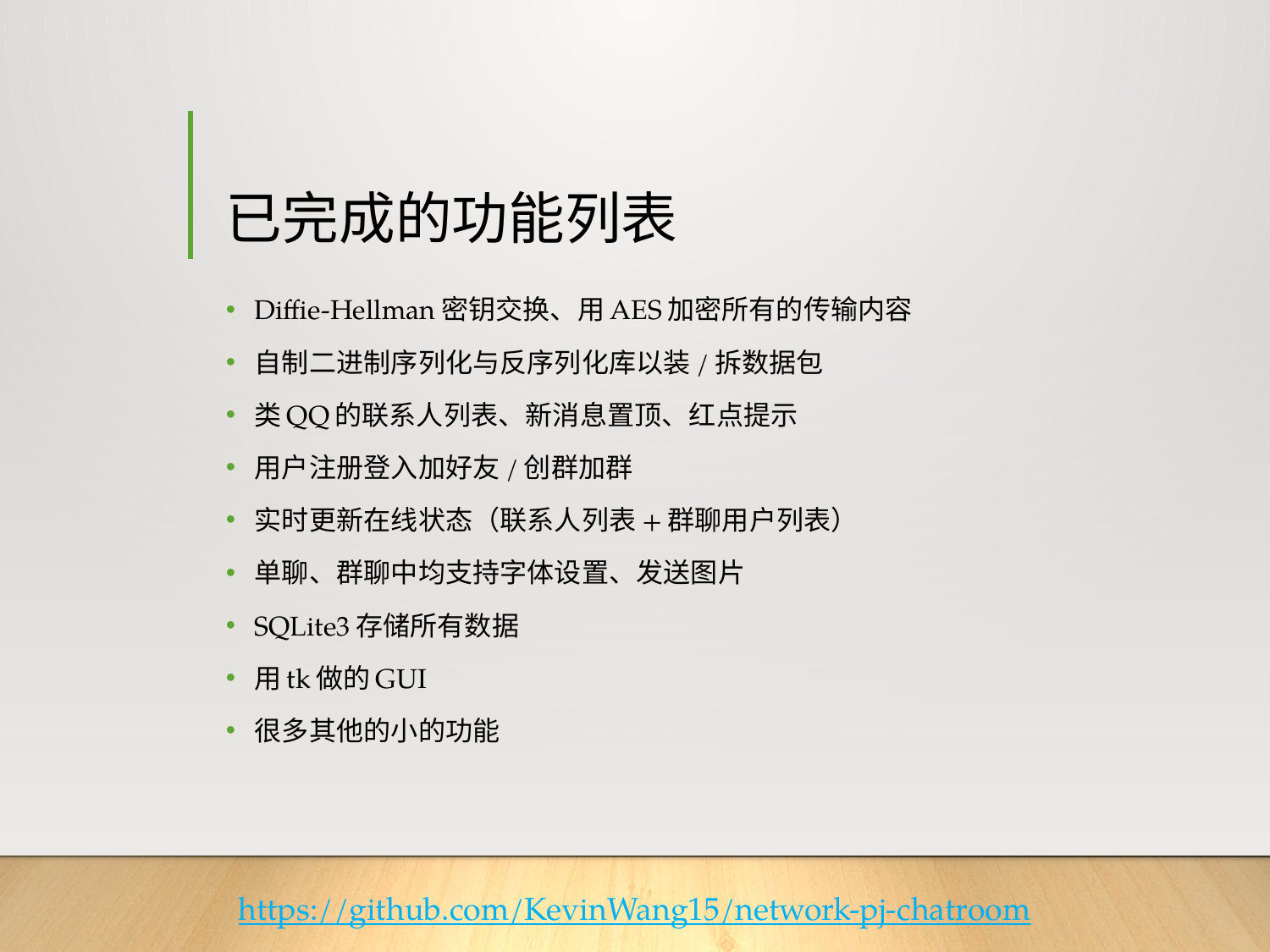

# 已完成的功能列表
Diffie-Hellman密钥交换、用AES加密所有的传输内容
自制二进制序列化与反序列化库以装/拆数据包
类QQ的联系人列表、新消息置顶、红点提示
用户注册登入加好友/创群加群
实时更新在线状态（联系人列表+群聊用户列表）
单聊、群聊中均支持字体设置、发送图片
SQLite3存储所有数据
用tk做的GUI
很多其他的小的功能
https://github.com/KevinWang15/network-pj-chatroom